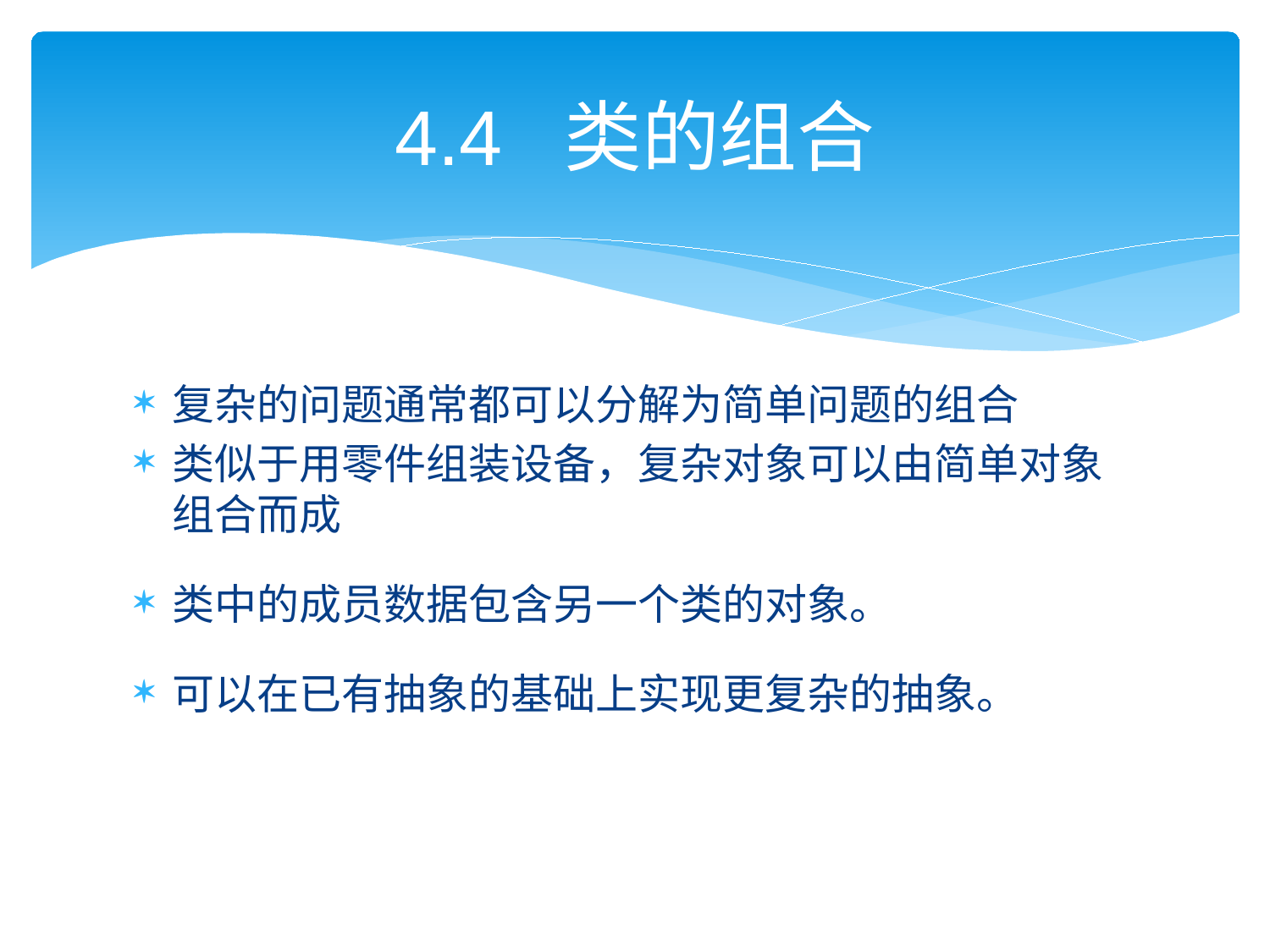

# 4.4  类的组合
复杂的问题通常都可以分解为简单问题的组合
类似于用零件组装设备，复杂对象可以由简单对象组合而成
类中的成员数据包含另一个类的对象。
可以在已有抽象的基础上实现更复杂的抽象。